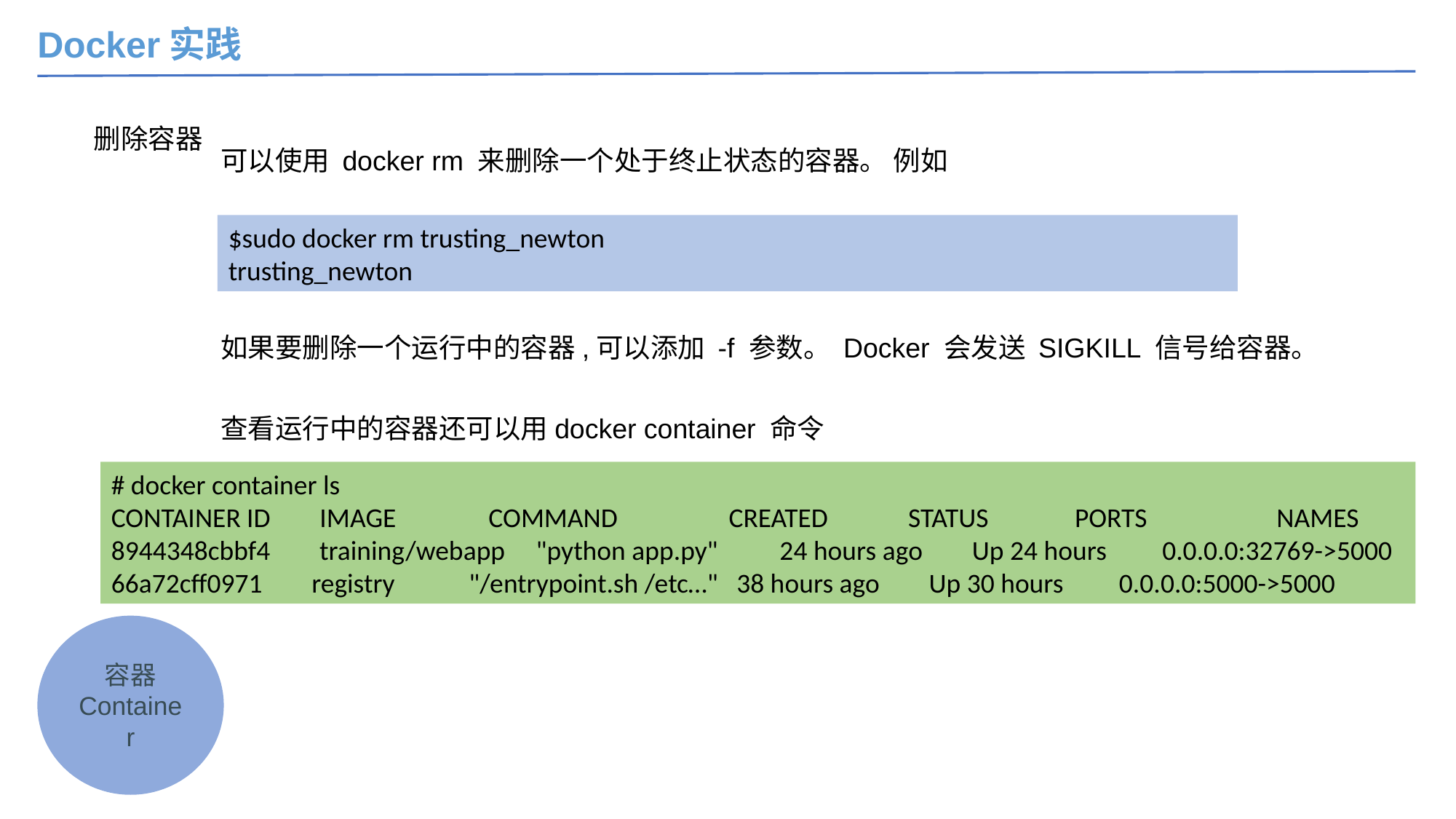

Docker实践
删除容器
可以使用 docker rm 来删除一个处于终止状态的容器。 例如
$sudo docker rm trusting_newton
trusting_newton
如果要删除一个运行中的容器,可以添加 -f 参数。 Docker 会发送 SIGKILL 信号给容器。
查看运行中的容器还可以用docker container 命令
# docker container ls
CONTAINER ID        IMAGE               COMMAND                  CREATED             STATUS              PORTS                     NAMES
8944348cbbf4        training/webapp     "python app.py"          24 hours ago        Up 24 hours         0.0.0.0:32769->5000
66a72cff0971        registry            "/entrypoint.sh /etc…"   38 hours ago        Up 30 hours         0.0.0.0:5000->5000
容器
Container